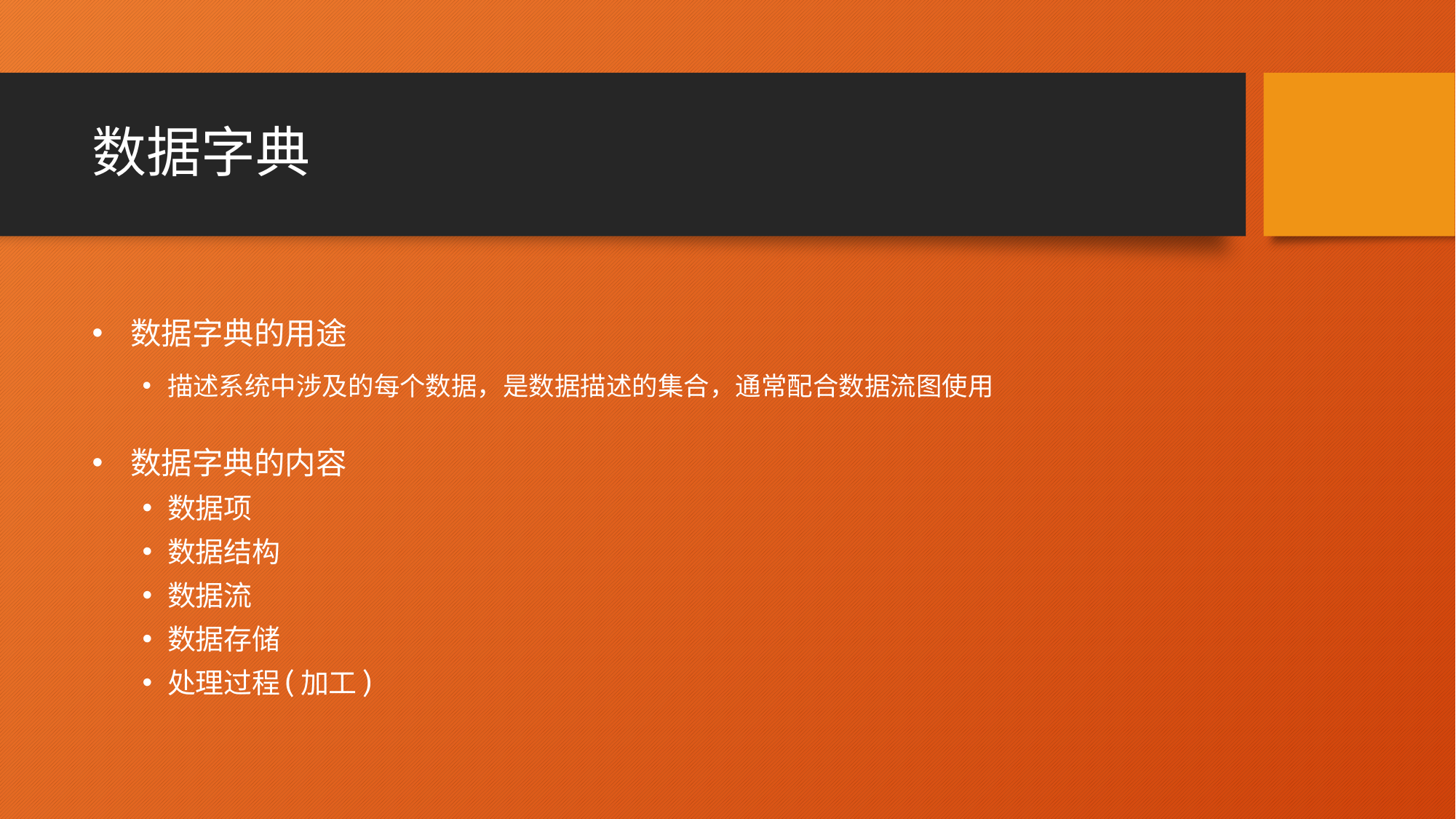

# 数据字典
 数据字典的用途
描述系统中涉及的每个数据，是数据描述的集合，通常配合数据流图使用
 数据字典的内容
数据项
数据结构
数据流
数据存储
处理过程(加工)